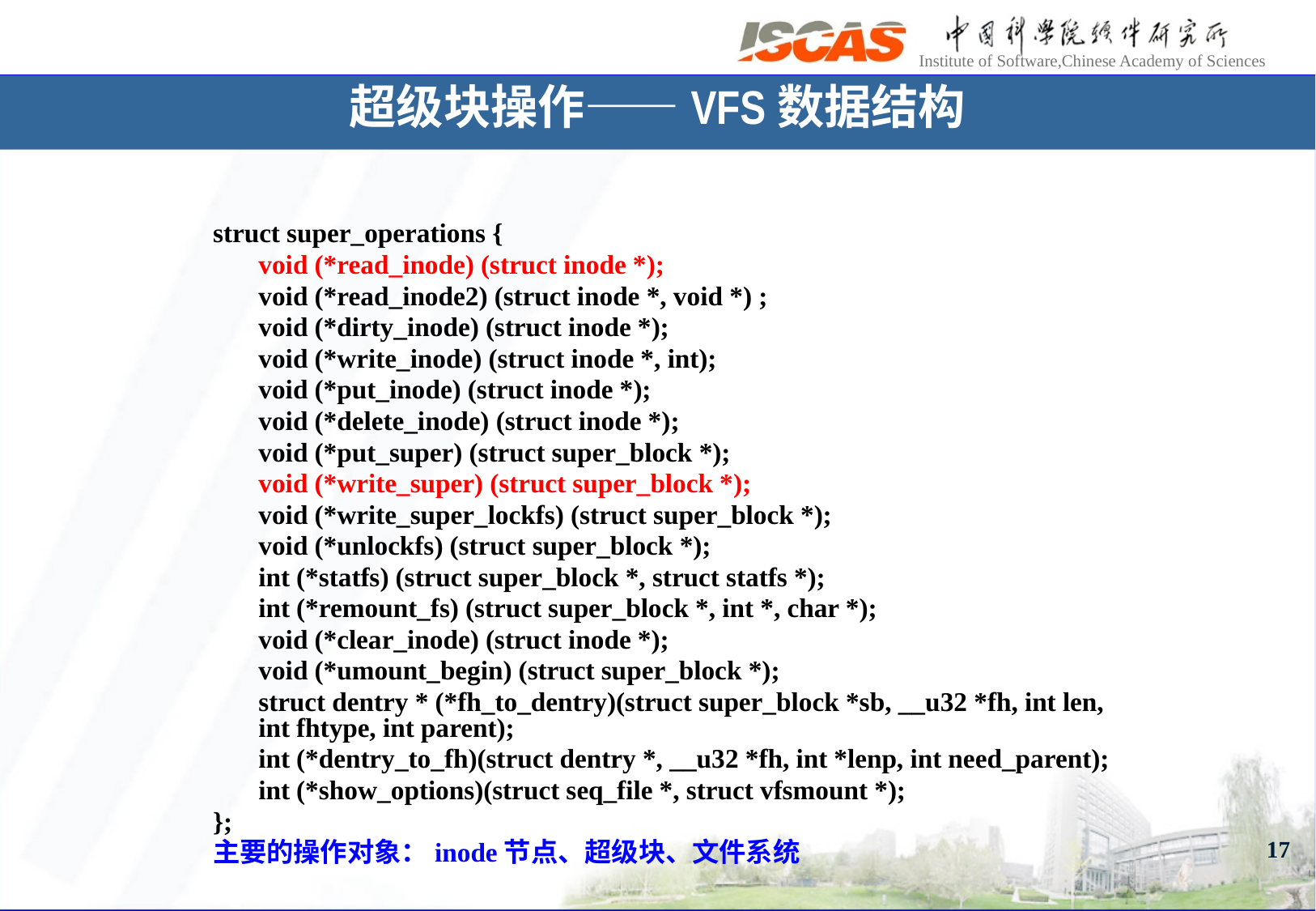

# 超级块操作——VFS数据结构
struct super_operations {
	void (*read_inode) (struct inode *);
    	void (*read_inode2) (struct inode *, void *) ;
   	void (*dirty_inode) (struct inode *);
	void (*write_inode) (struct inode *, int);
	void (*put_inode) (struct inode *);
	void (*delete_inode) (struct inode *);
	void (*put_super) (struct super_block *);
	void (*write_super) (struct super_block *);
	void (*write_super_lockfs) (struct super_block *);
	void (*unlockfs) (struct super_block *);
	int (*statfs) (struct super_block *, struct statfs *);
	int (*remount_fs) (struct super_block *, int *, char *);
	void (*clear_inode) (struct inode *);
	void (*umount_begin) (struct super_block *);
	struct dentry * (*fh_to_dentry)(struct super_block *sb, __u32 *fh, int len, int fhtype, int parent);
	int (*dentry_to_fh)(struct dentry *, __u32 *fh, int *lenp, int need_parent);
	int (*show_options)(struct seq_file *, struct vfsmount *);
};
主要的操作对象：inode节点、超级块、文件系统
17